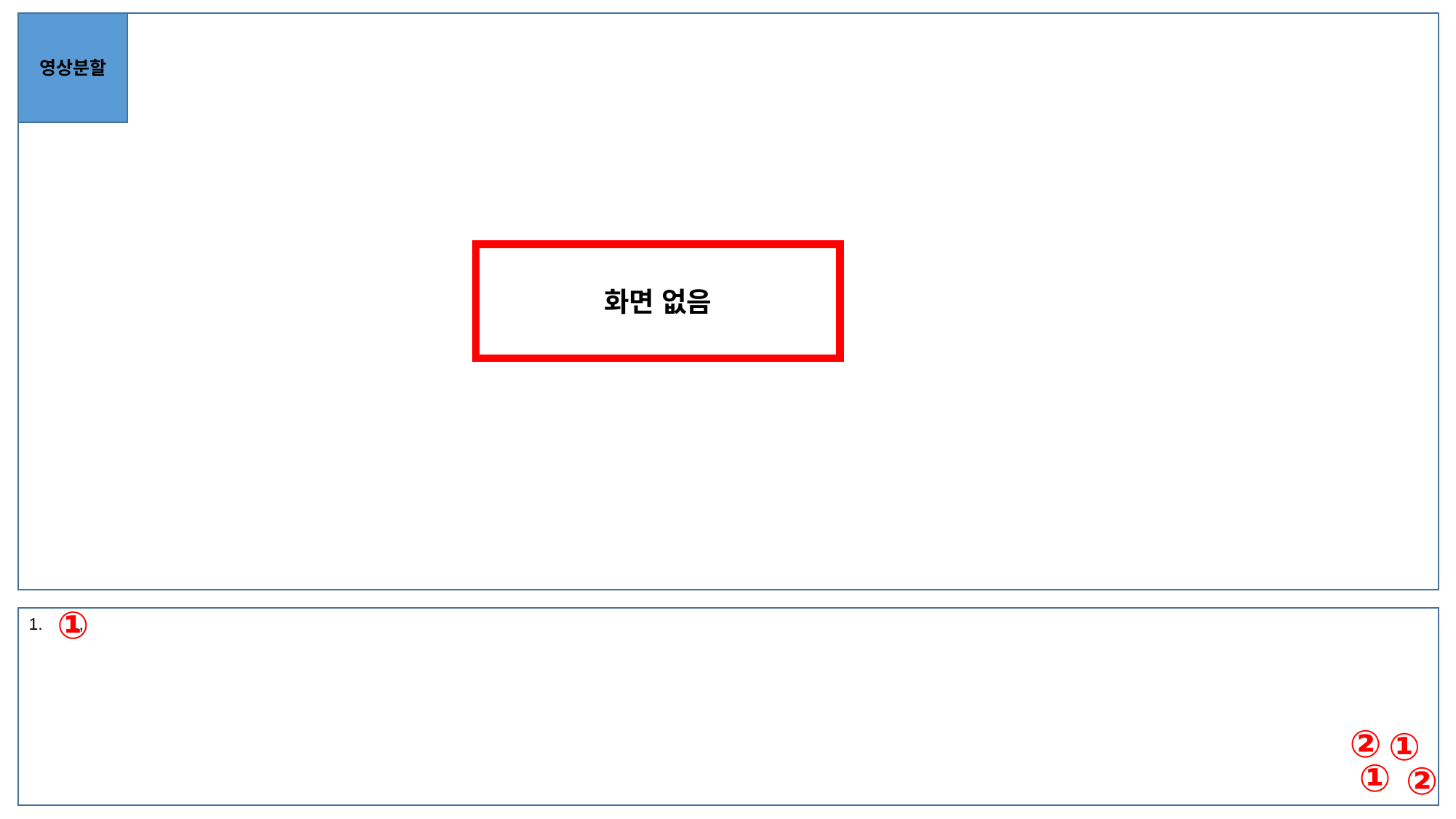

영상분할
화면 없음
①
1,

②
①
①
②